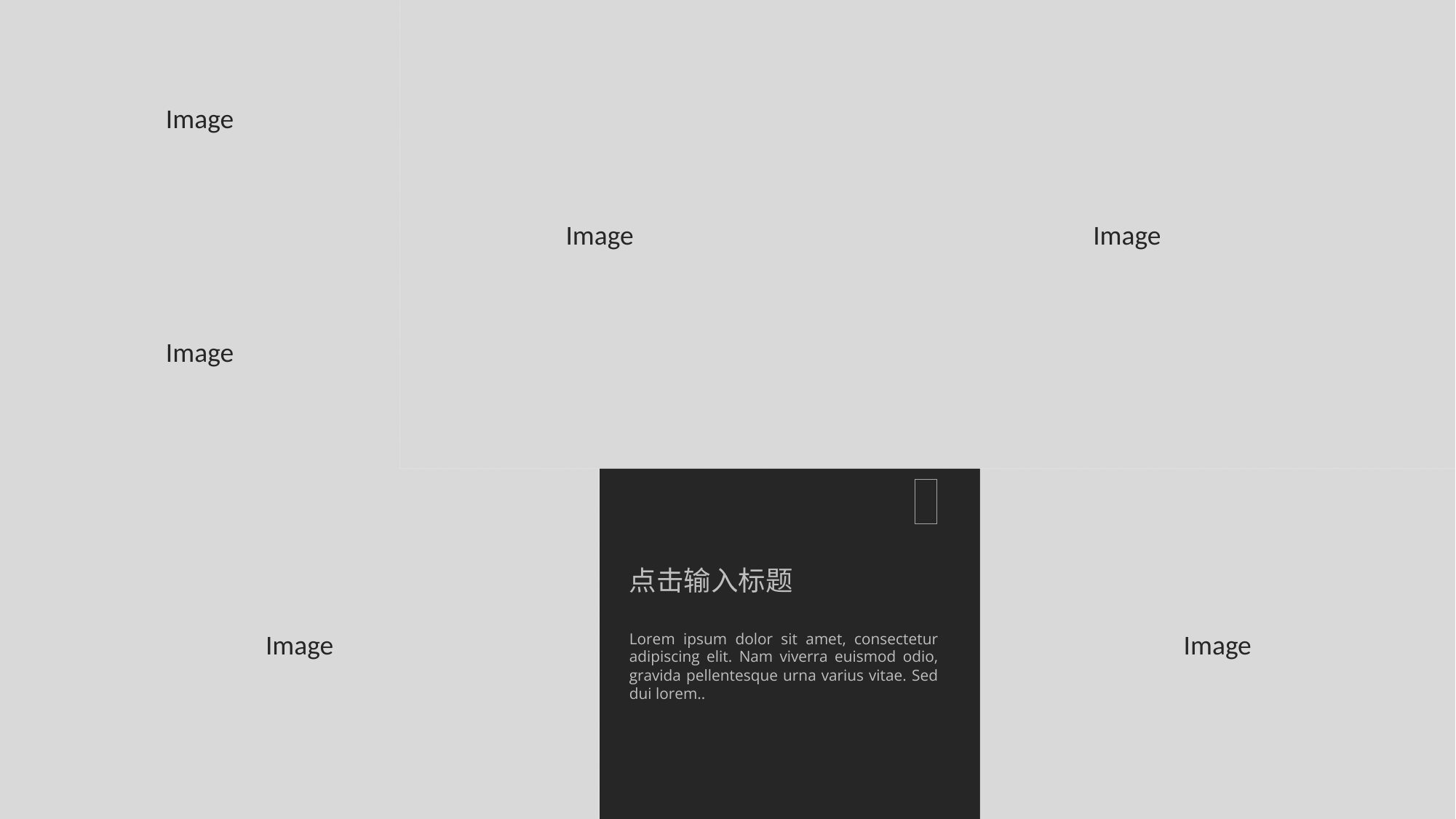

Image
Image
Image
Image
Image

Image

点击输入标题

Lorem ipsum dolor sit amet, consectetur adipiscing elit. Nam viverra euismod odio, gravida pellentesque urna varius vitae. Sed dui lorem..